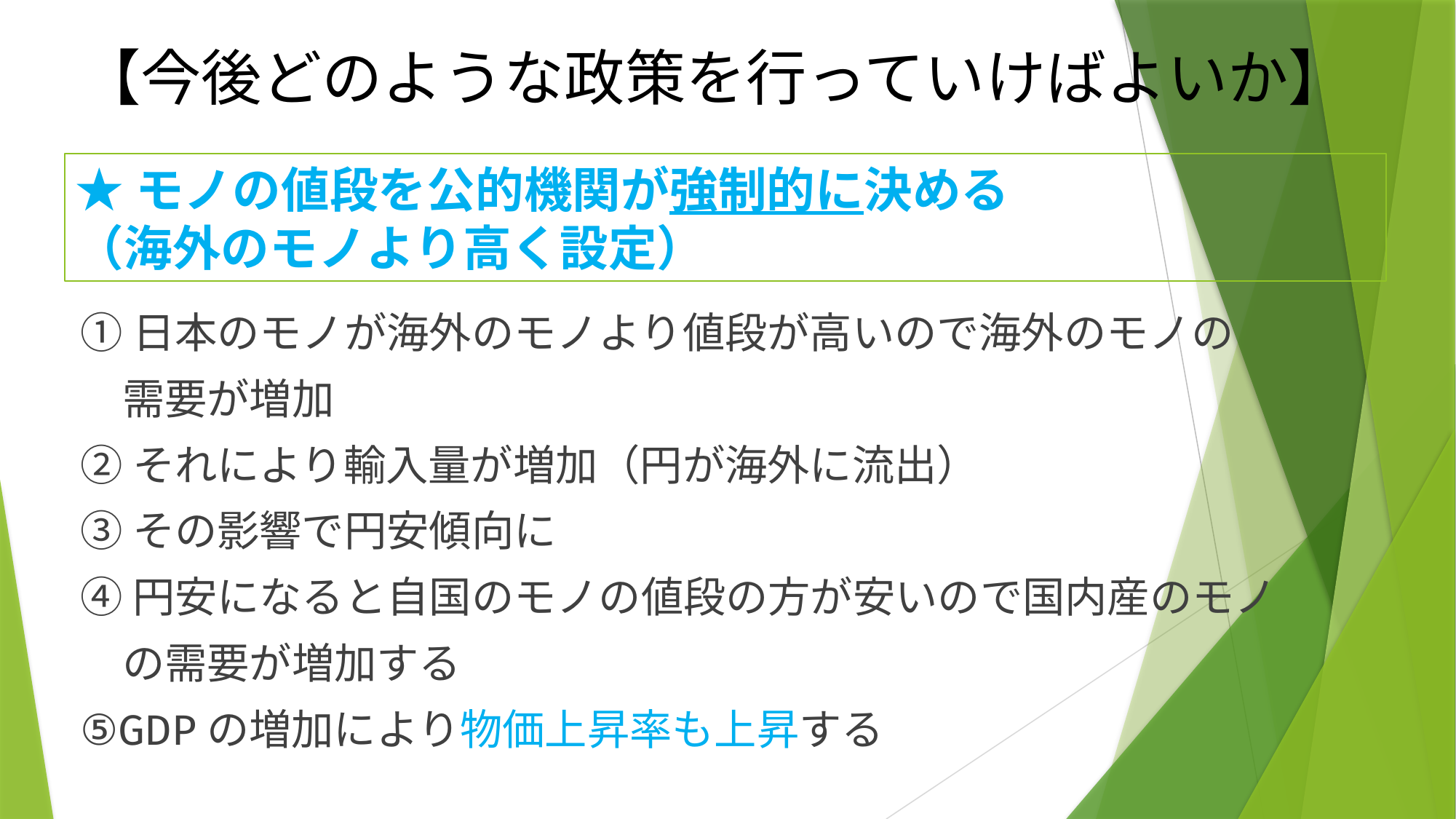

# 【今後どのような政策を行っていけばよいか】
★モノの値段を公的機関が強制的に決める
（海外のモノより高く設定）
①日本のモノが海外のモノより値段が高いので海外のモノの
　需要が増加
②それにより輸入量が増加（円が海外に流出）
③その影響で円安傾向に
④円安になると自国のモノの値段の方が安いので国内産のモノ
　の需要が増加する
⑤GDPの増加により物価上昇率も上昇する